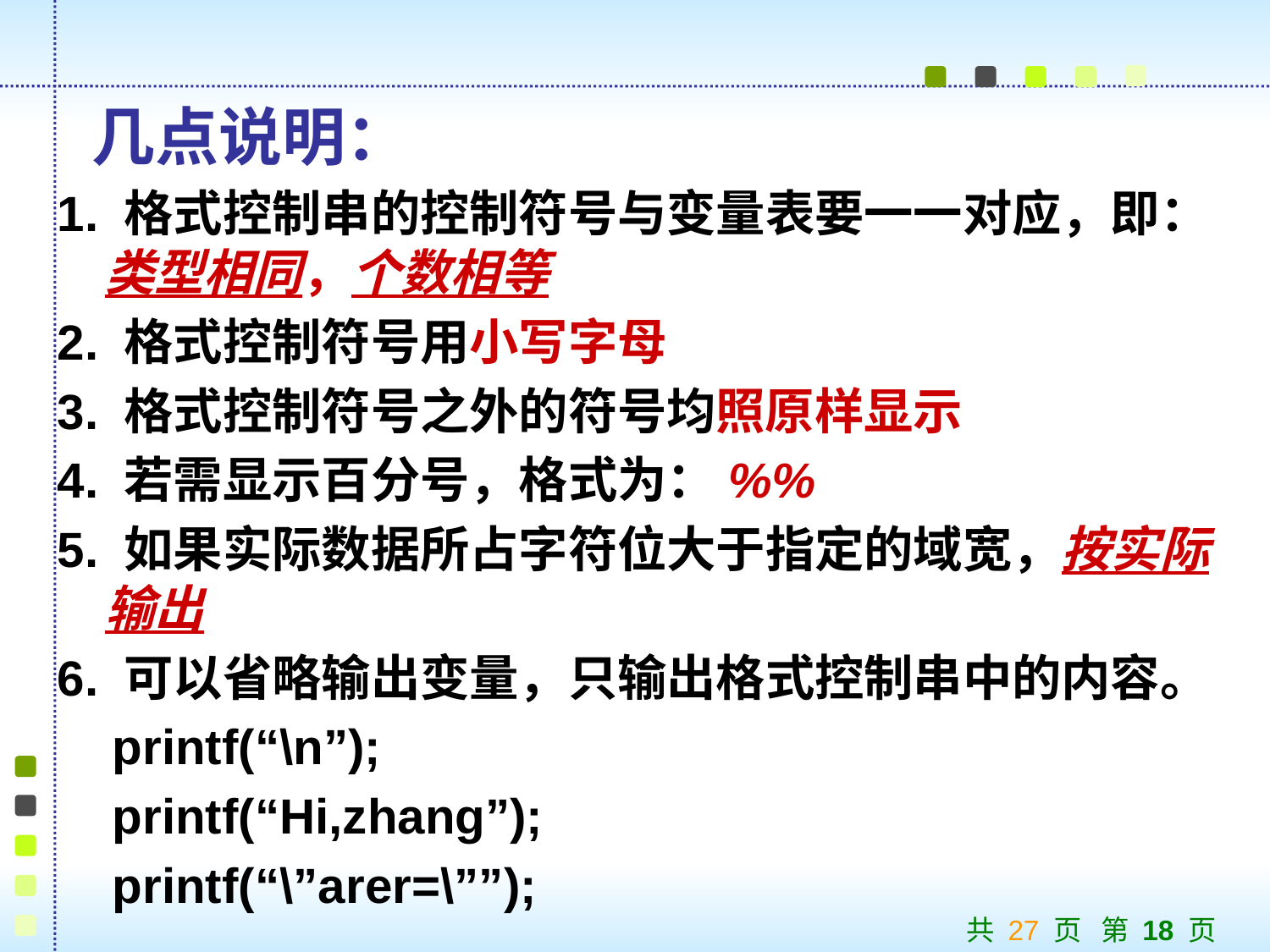

几点说明：
1. 格式控制串的控制符号与变量表要一一对应，即：类型相同，个数相等
2. 格式控制符号用小写字母
3. 格式控制符号之外的符号均照原样显示
4. 若需显示百分号，格式为：%%
5. 如果实际数据所占字符位大于指定的域宽，按实际输出
6. 可以省略输出变量，只输出格式控制串中的内容。
    printf(“\n”);
    printf(“Hi,zhang”);
    printf(“\”arer=\””);
共 27 页   第 18 页